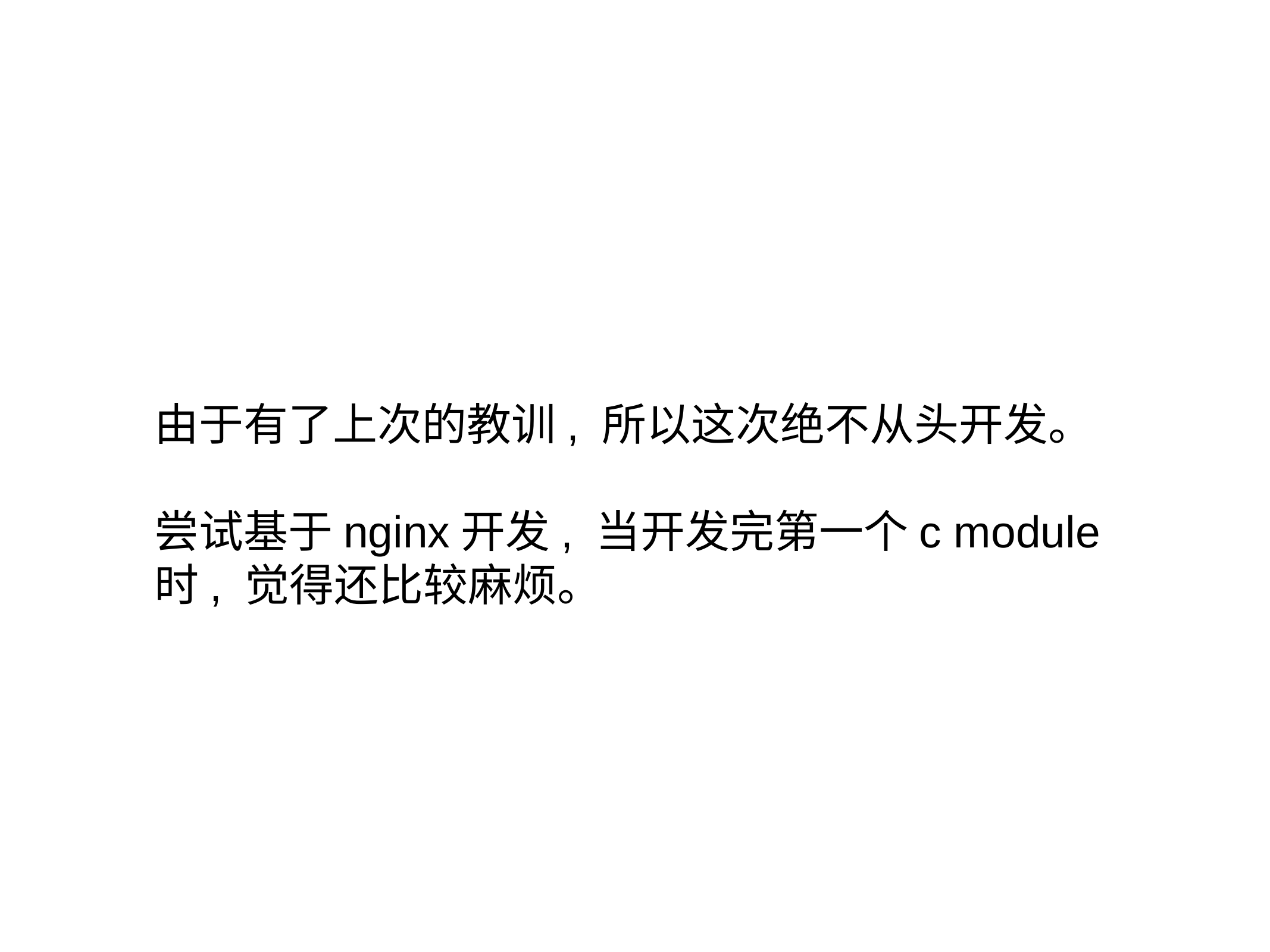

由于有了上次的教训, 所以这次绝不从头开发。

尝试基于nginx开发, 当开发完第一个c module时, 觉得还比较麻烦。